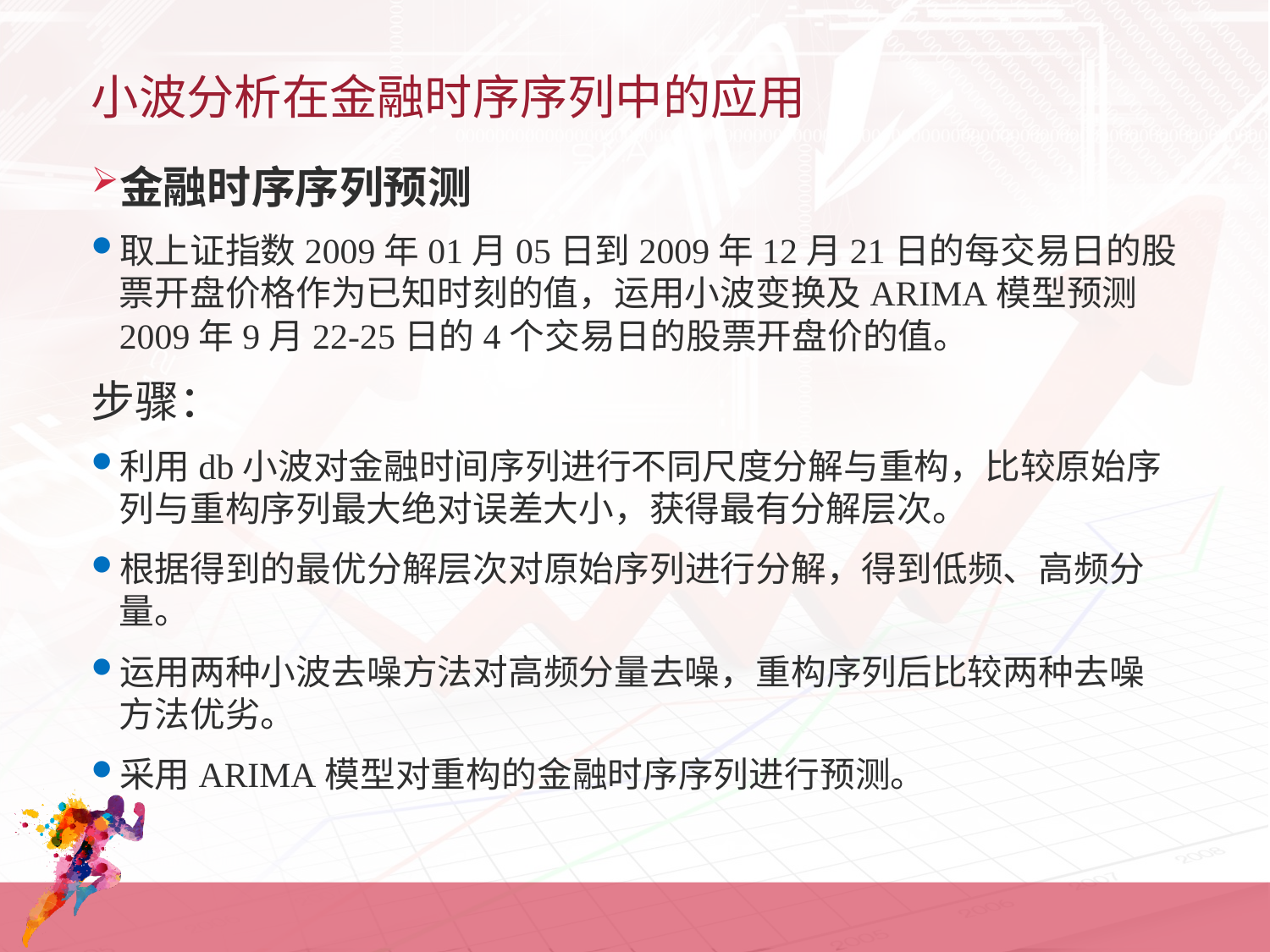

# 小波分析在金融时序序列中的应用
金融时序序列预测
取上证指数2009年01月05日到2009年12月21日的每交易日的股票开盘价格作为已知时刻的值，运用小波变换及ARIMA模型预测2009年9月22-25日的4个交易日的股票开盘价的值。
步骤：
利用db小波对金融时间序列进行不同尺度分解与重构，比较原始序列与重构序列最大绝对误差大小，获得最有分解层次。
根据得到的最优分解层次对原始序列进行分解，得到低频、高频分量。
运用两种小波去噪方法对高频分量去噪，重构序列后比较两种去噪方法优劣。
采用ARIMA模型对重构的金融时序序列进行预测。